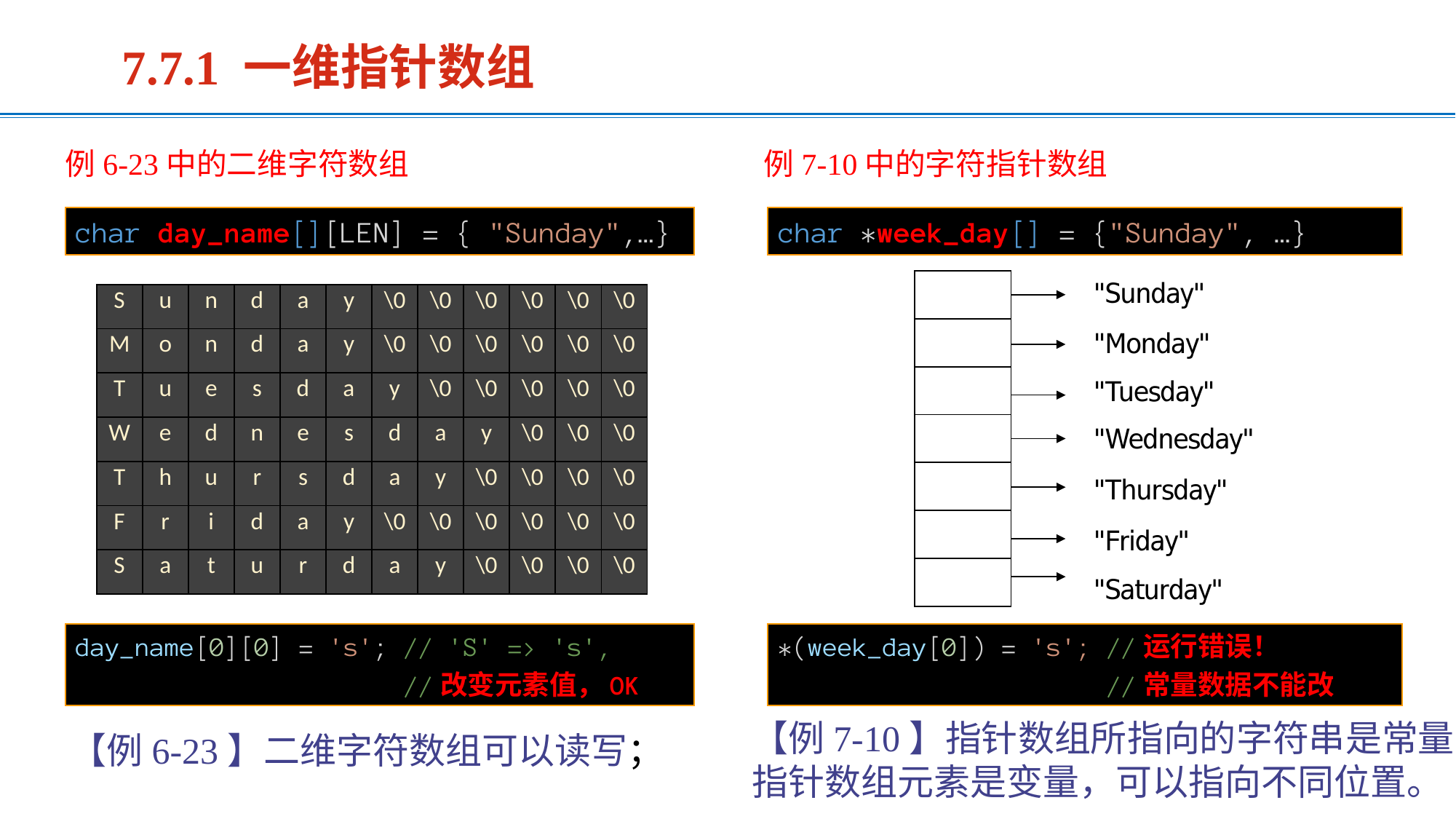

7.7.1 一维指针数组
例7-10中的字符指针数组
例6-23中的二维字符数组
char *week_day[] = {"Sunday", …}
char day_name[][LEN] = { "Sunday",…}
"Sunday"
|  |
| --- |
|  |
|  |
|  |
|  |
|  |
|  |
| S | u | n | d | a | y | \0 | \0 | \0 | \0 | \0 | \0 |
| --- | --- | --- | --- | --- | --- | --- | --- | --- | --- | --- | --- |
| M | o | n | d | a | y | \0 | \0 | \0 | \0 | \0 | \0 |
| T | u | e | s | d | a | y | \0 | \0 | \0 | \0 | \0 |
| W | e | d | n | e | s | d | a | y | \0 | \0 | \0 |
| T | h | u | r | s | d | a | y | \0 | \0 | \0 | \0 |
| F | r | i | d | a | y | \0 | \0 | \0 | \0 | \0 | \0 |
| S | a | t | u | r | d | a | y | \0 | \0 | \0 | \0 |
"Monday"
"Tuesday"
"Wednesday"
"Thursday"
"Friday"
"Saturday"
day_name[0][0] = 's'; // 'S' => 's',
                      //改变元素值，OK
*(week_day[0]) = 's'; //运行错误！
                      //常量数据不能改
【例7-10】指针数组所指向的字符串是常量，指针数组元素是变量，可以指向不同位置。
【例6-23】二维字符数组可以读写；